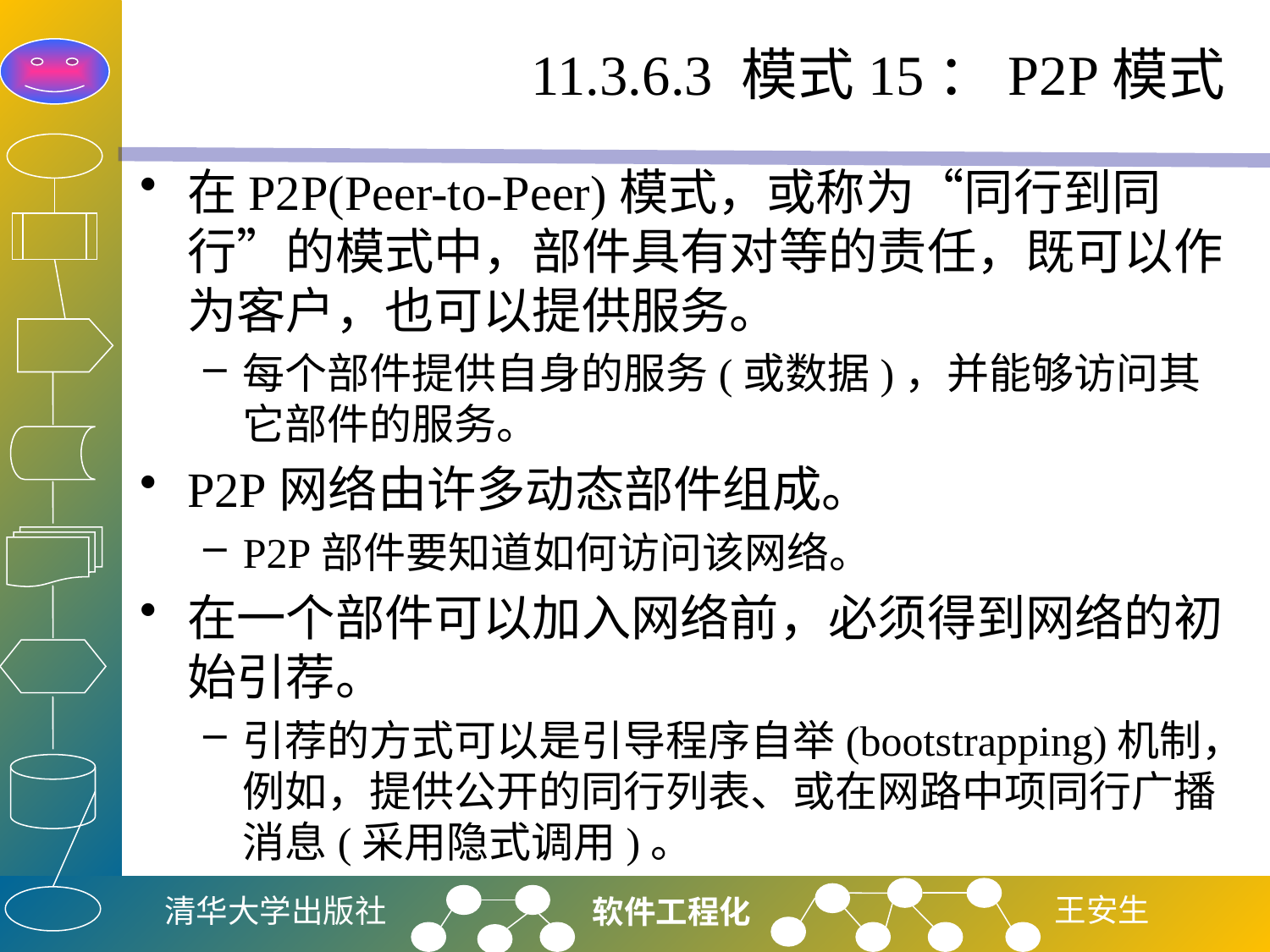

# 11.3.6.3 模式15：P2P模式
在P2P(Peer-to-Peer)模式，或称为“同行到同行”的模式中，部件具有对等的责任，既可以作为客户，也可以提供服务。
每个部件提供自身的服务(或数据)，并能够访问其它部件的服务。
P2P网络由许多动态部件组成。
P2P部件要知道如何访问该网络。
在一个部件可以加入网络前，必须得到网络的初始引荐。
引荐的方式可以是引导程序自举(bootstrapping)机制，例如，提供公开的同行列表、或在网路中项同行广播消息(采用隐式调用)。